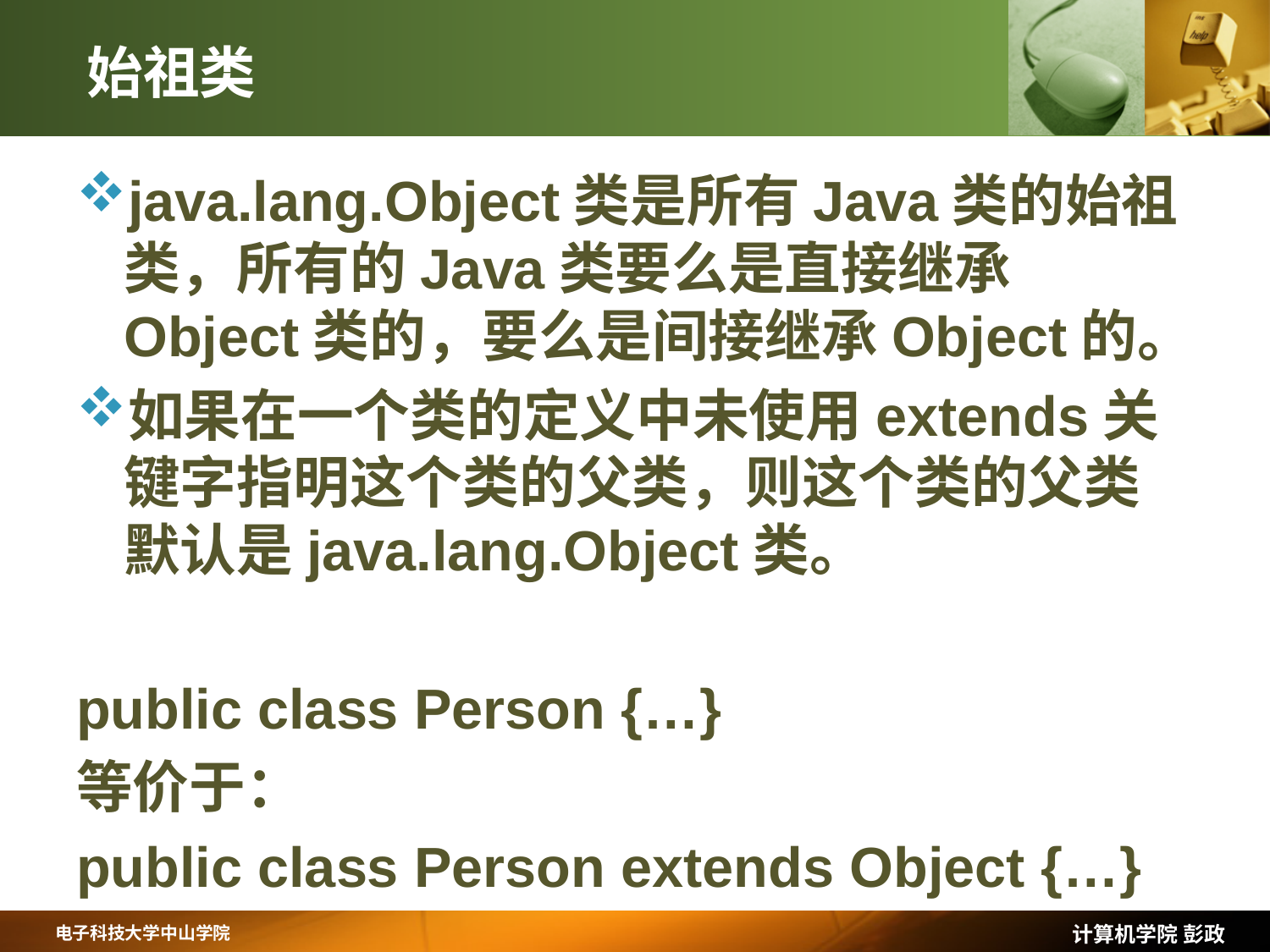

# 始祖类
java.lang.Object类是所有Java类的始祖类，所有的Java类要么是直接继承Object类的，要么是间接继承Object的。
如果在一个类的定义中未使用extends关键字指明这个类的父类，则这个类的父类默认是java.lang.Object类。

public class Person {…}
等价于：
public class Person extends Object {…}

计算机学院 彭政
电子科技大学中山学院